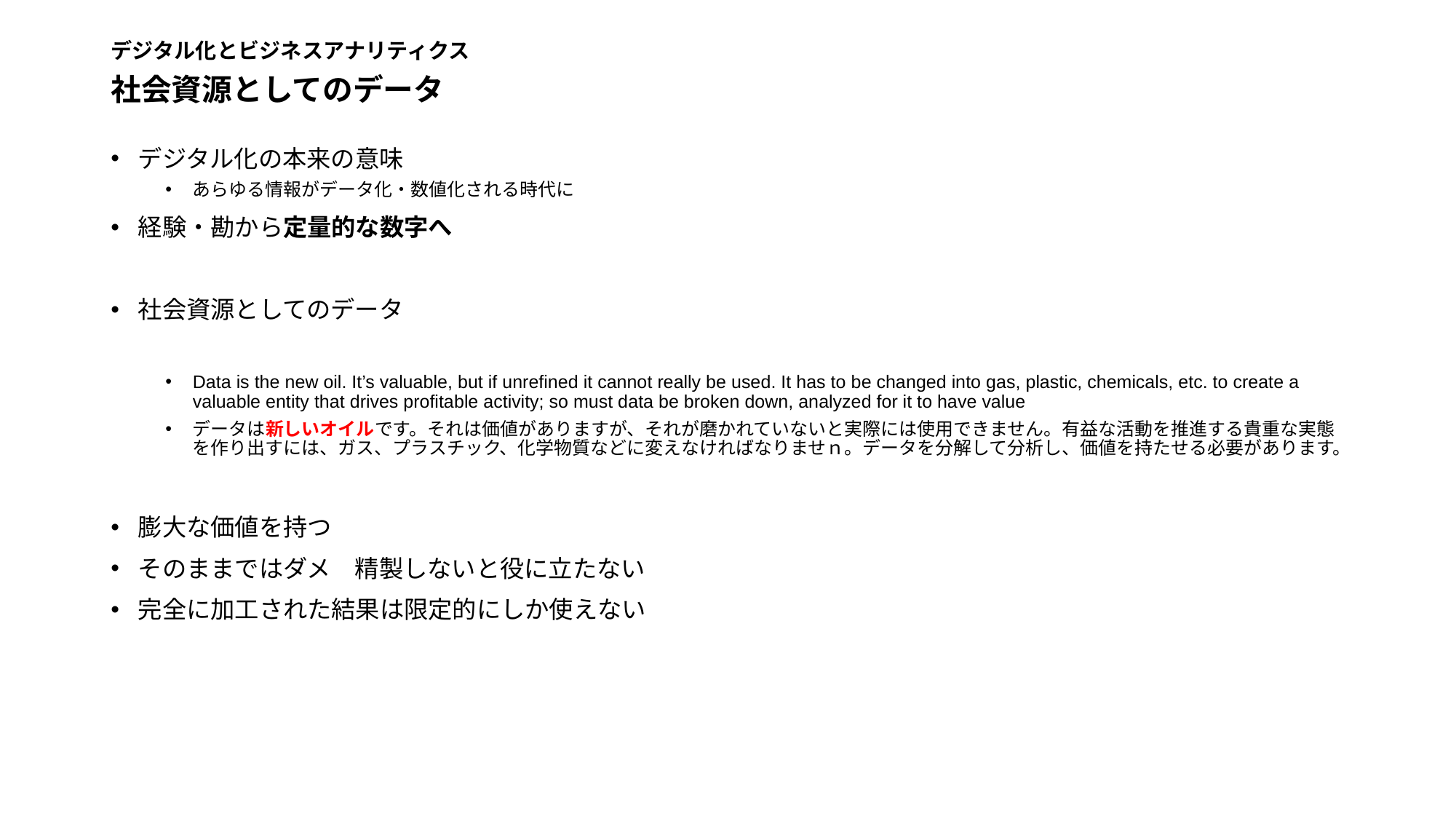

# デジタル化とビジネスアナリティクス
社会資源としてのデータ
デジタル化の本来の意味
あらゆる情報がデータ化・数値化される時代に
経験・勘から定量的な数字へ

社会資源としてのデータ

Data is the new oil. It’s valuable, but if unrefined it cannot really be used. It has to be changed into gas, plastic, chemicals, etc. to create a valuable entity that drives profitable activity; so must data be broken down, analyzed for it to have value
データは新しいオイルです。それは価値がありますが、それが磨かれていないと実際には使用できません。有益な活動を推進する貴重な実態を作り出すには、ガス、プラスチック、化学物質などに変えなければなりませｎ。データを分解して分析し、価値を持たせる必要があります。

膨大な価値を持つ
そのままではダメ　精製しないと役に立たない
完全に加工された結果は限定的にしか使えない